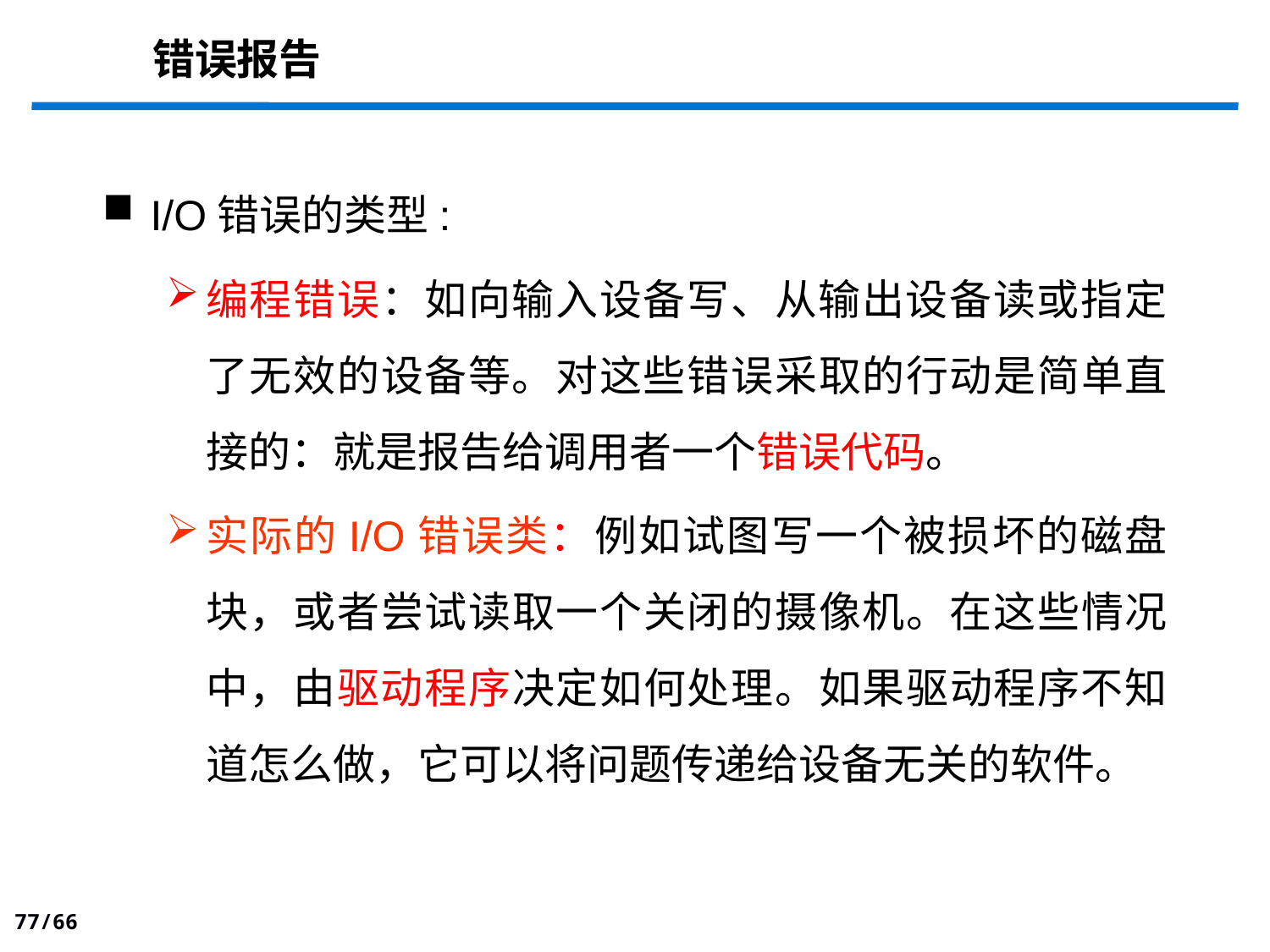

# 错误报告
I/O错误的类型:
编程错误：如向输入设备写、从输出设备读或指定了无效的设备等。对这些错误采取的行动是简单直接的：就是报告给调用者一个错误代码。
实际的I/O错误类：例如试图写一个被损坏的磁盘块，或者尝试读取一个关闭的摄像机。在这些情况中，由驱动程序决定如何处理。如果驱动程序不知道怎么做，它可以将问题传递给设备无关的软件。